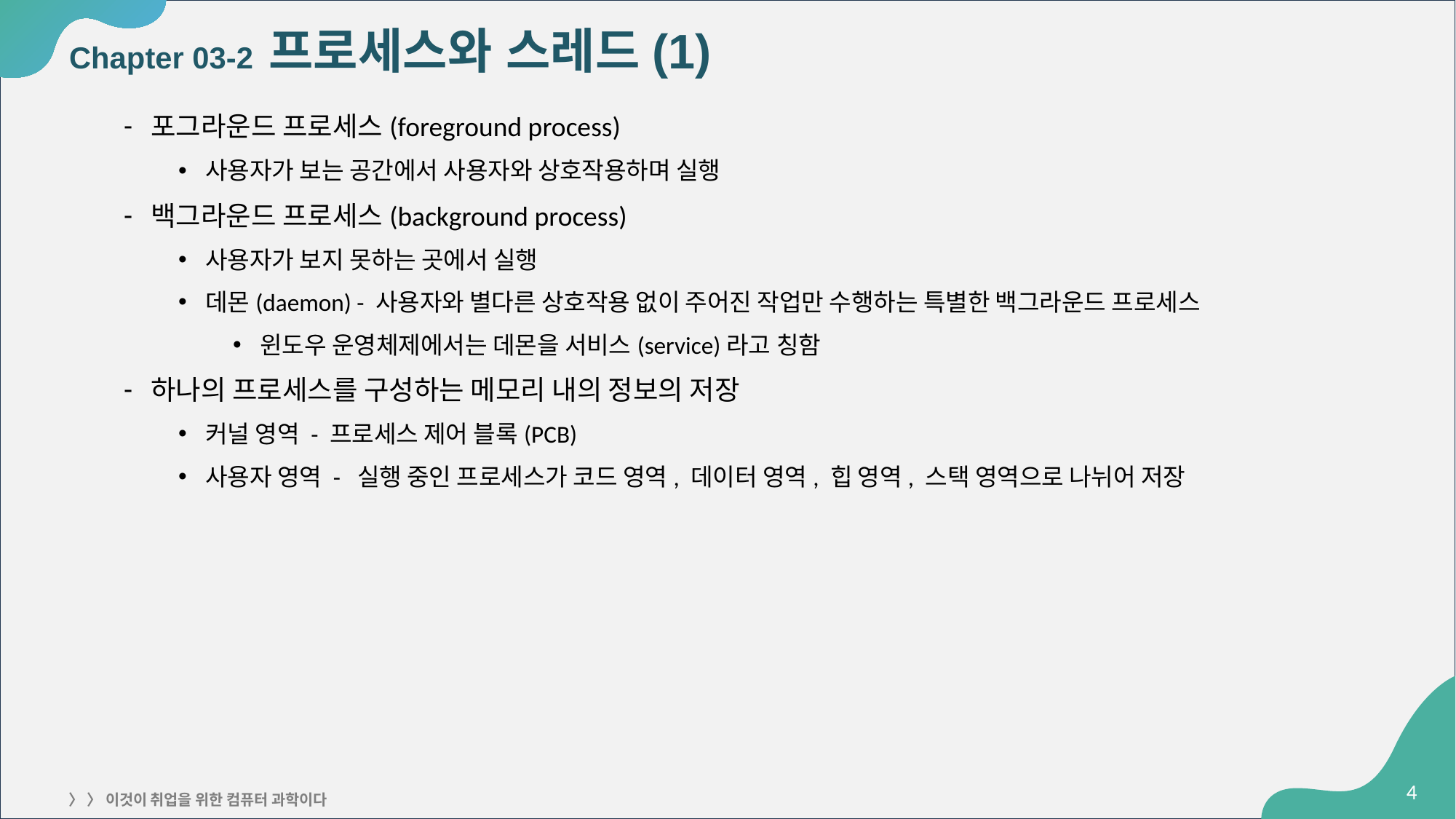

# Chapter 03-2 프로세스와 스레드(1)
포그라운드 프로세스(foreground process)
사용자가 보는 공간에서 사용자와 상호작용하며 실행
백그라운드 프로세스(background process)
사용자가 보지 못하는 곳에서 실행
데몬(daemon) - 사용자와 별다른 상호작용 없이 주어진 작업만 수행하는 특별한 백그라운드 프로세스
윈도우 운영체제에서는 데몬을 서비스(service)라고 칭함
하나의 프로세스를 구성하는 메모리 내의 정보의 저장
커널 영역 - 프로세스 제어 블록(PCB)
사용자 영역 -  실행 중인 프로세스가 코드 영역, 데이터 영역, 힙 영역, 스택 영역으로 나뉘어 저장

4
〉 〉 이것이 취업을 위한 컴퓨터 과학이다